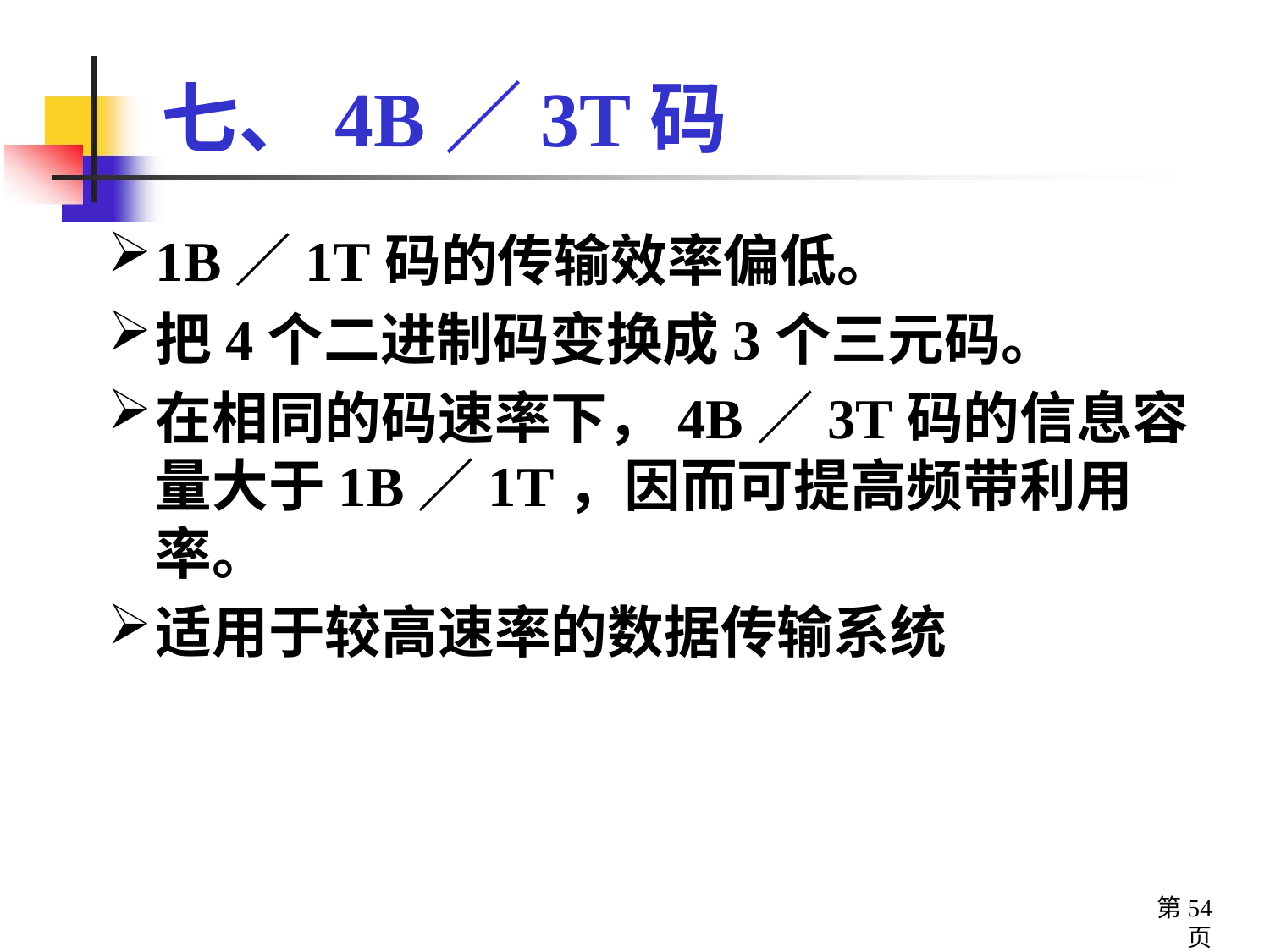

# 七、4B／3T码
1B／1T码的传输效率偏低。
把4个二进制码变换成3个三元码。
在相同的码速率下，4B／3T码的信息容量大于1B／1T，因而可提高频带利用率。
适用于较高速率的数据传输系统
第54页